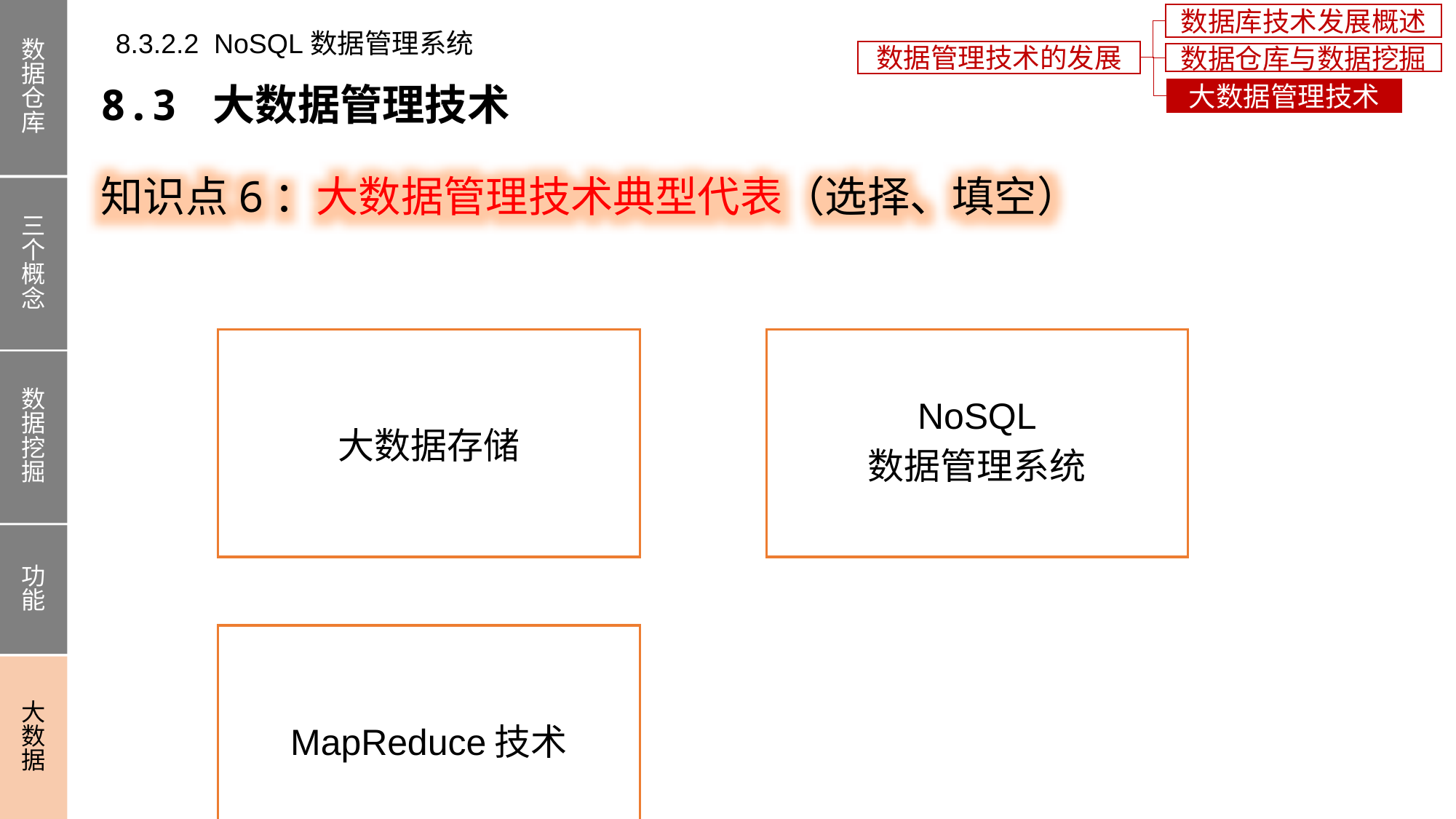

数据仓库
三个概念
数据挖掘
功能
大数据
数据库技术发展概述
8.3.2.2  NoSQL数据管理系统
数据管理技术的发展
数据仓库与数据挖掘
8.3 大数据管理技术
大数据管理技术
知识点6：大数据管理技术典型代表（选择、填空）
大数据存储
NoSQL
数据管理系统
MapReduce技术